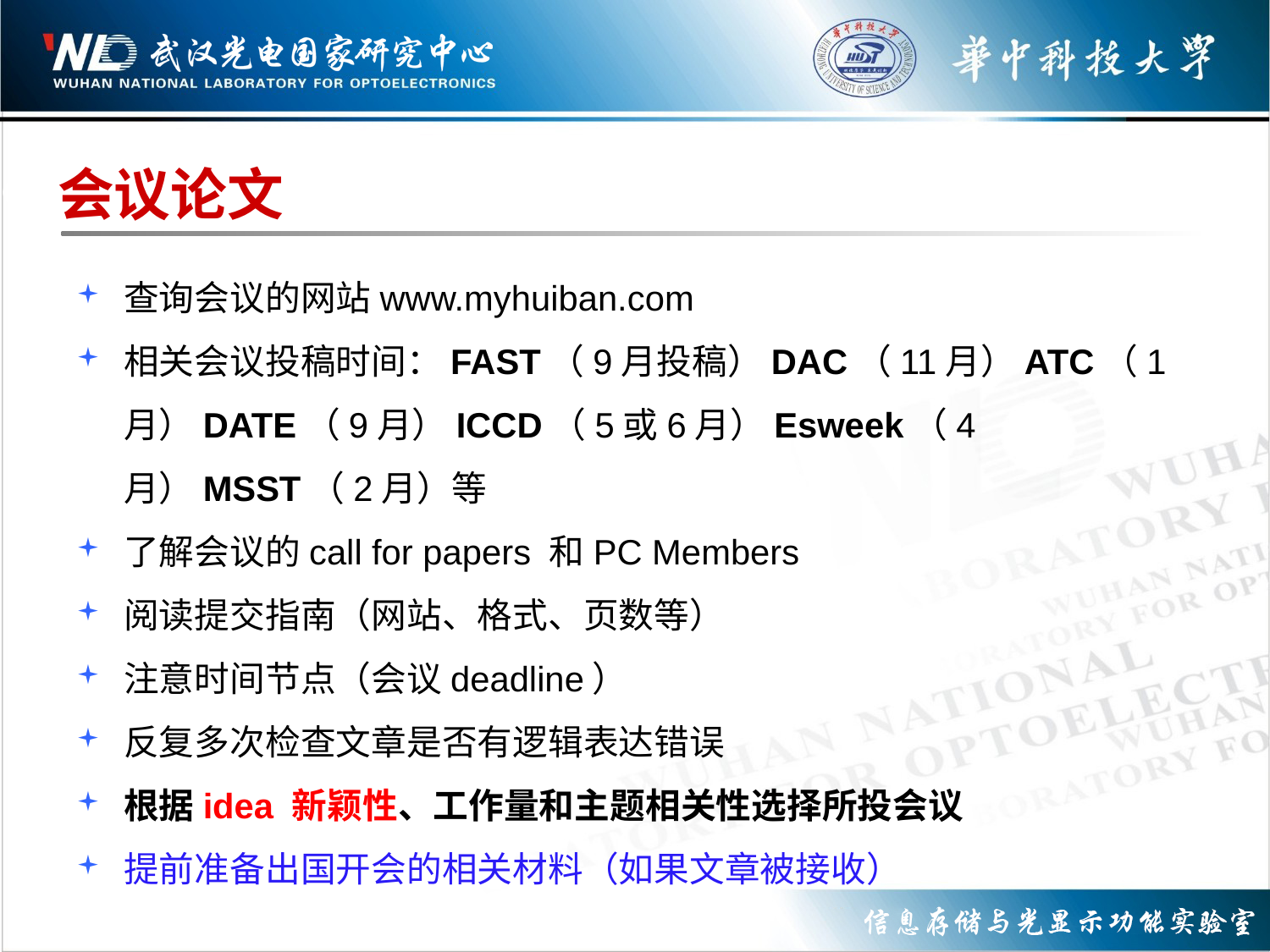

# 会议论文

查询会议的网站www.myhuiban.com
相关会议投稿时间：FAST（9月投稿）DAC（11月）ATC（1月）DATE（9月）ICCD（5或6月）Esweek（4月）MSST（2月）等
了解会议的call for papers 和PC Members
阅读提交指南（网站、格式、页数等）
注意时间节点（会议deadline）
反复多次检查文章是否有逻辑表达错误
根据idea 新颖性、工作量和主题相关性选择所投会议
提前准备出国开会的相关材料（如果文章被接收）